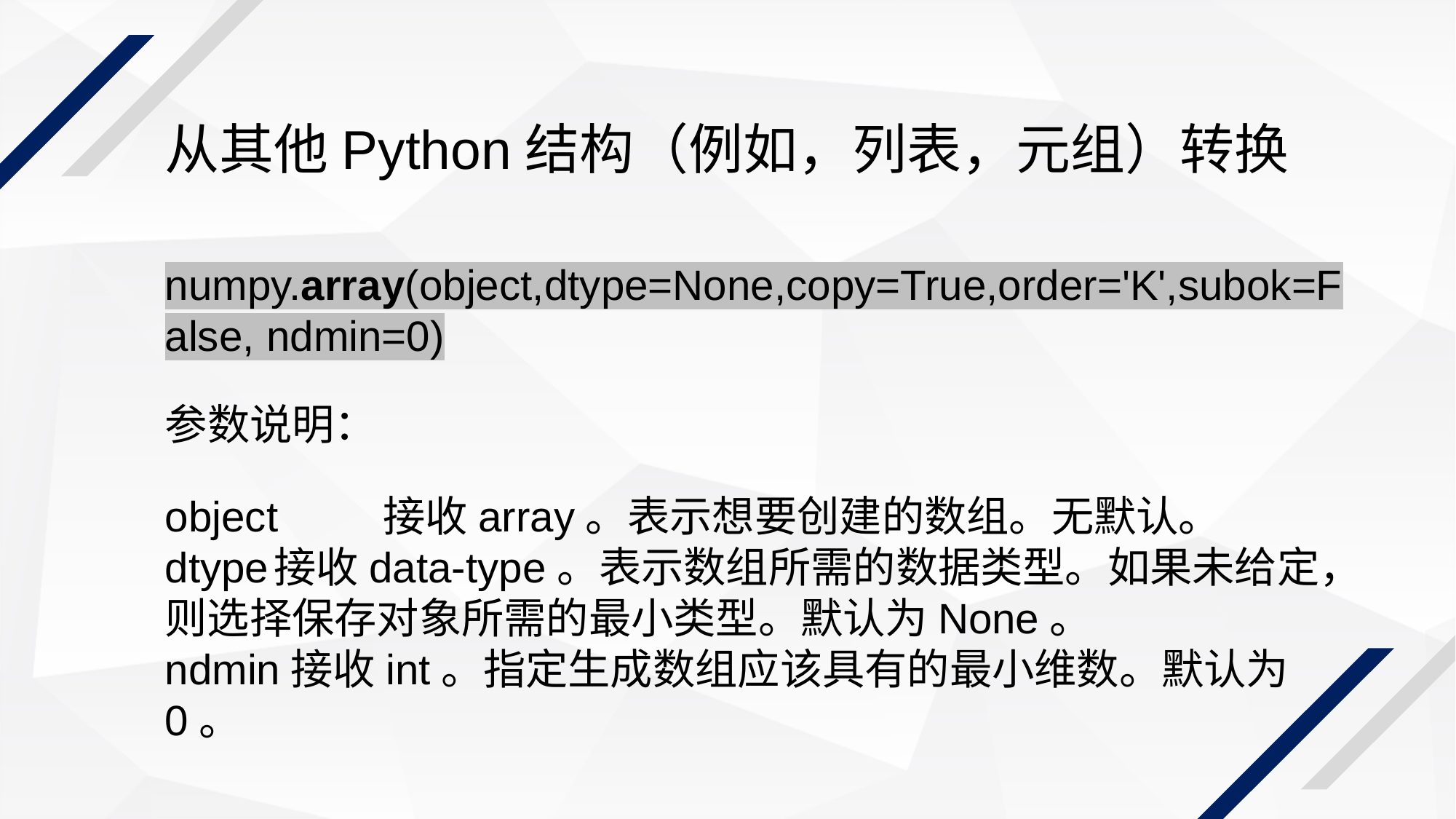

从其他Python结构（例如，列表，元组）转换
numpy.array(object,dtype=None,copy=True,order='K',subok=False, ndmin=0)
参数说明：
object	接收array。表示想要创建的数组。无默认。
dtype	接收data-type。表示数组所需的数据类型。如果未给定，则选择保存对象所需的最小类型。默认为None。
ndmin接收int。指定生成数组应该具有的最小维数。默认为0。